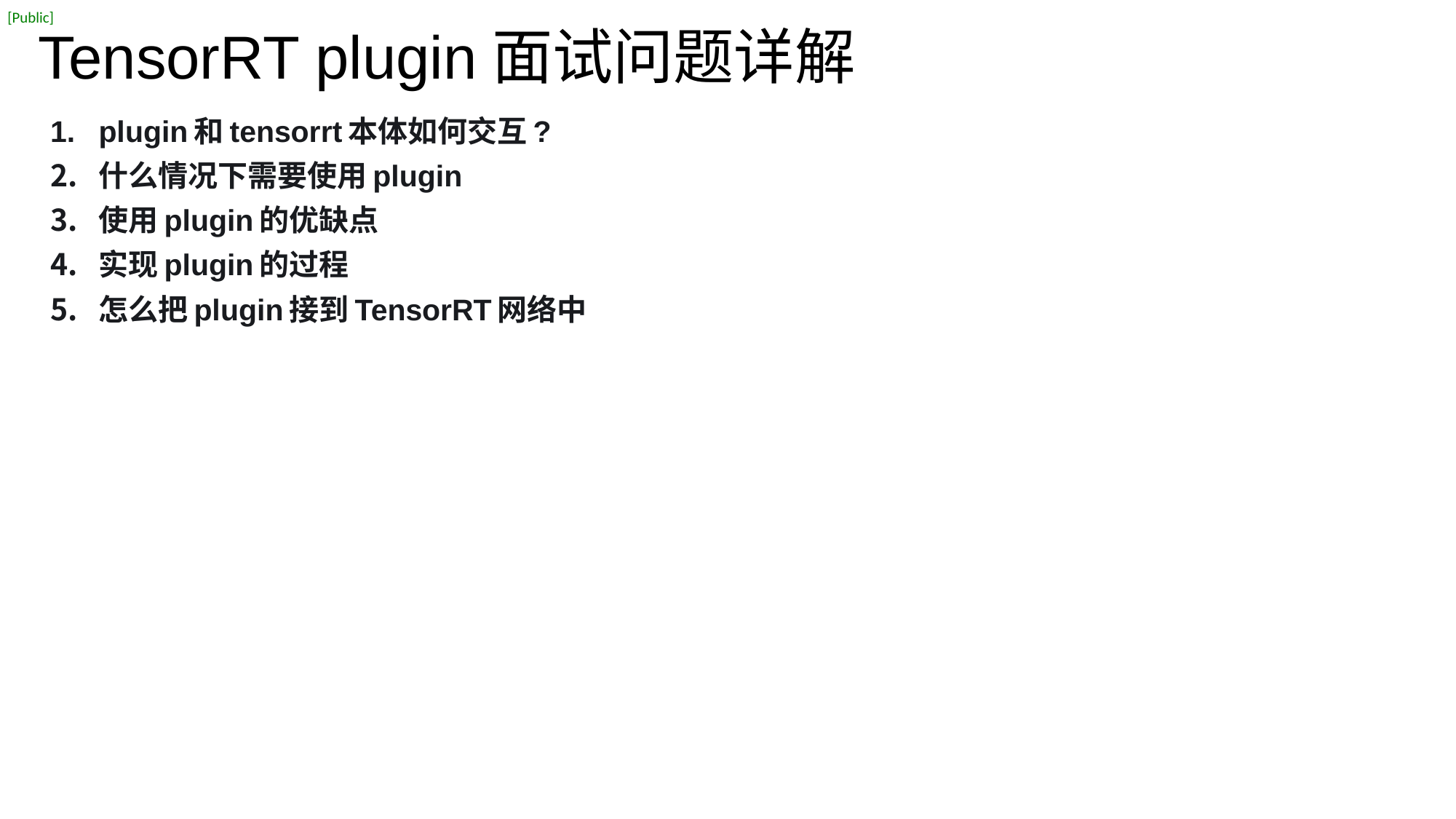

# TensorRT plugin面试问题详解
plugin和tensorrt本体如何交互?
什么情况下需要使用plugin
使用plugin的优缺点
实现plugin的过程
怎么把plugin接到TensorRT网络中